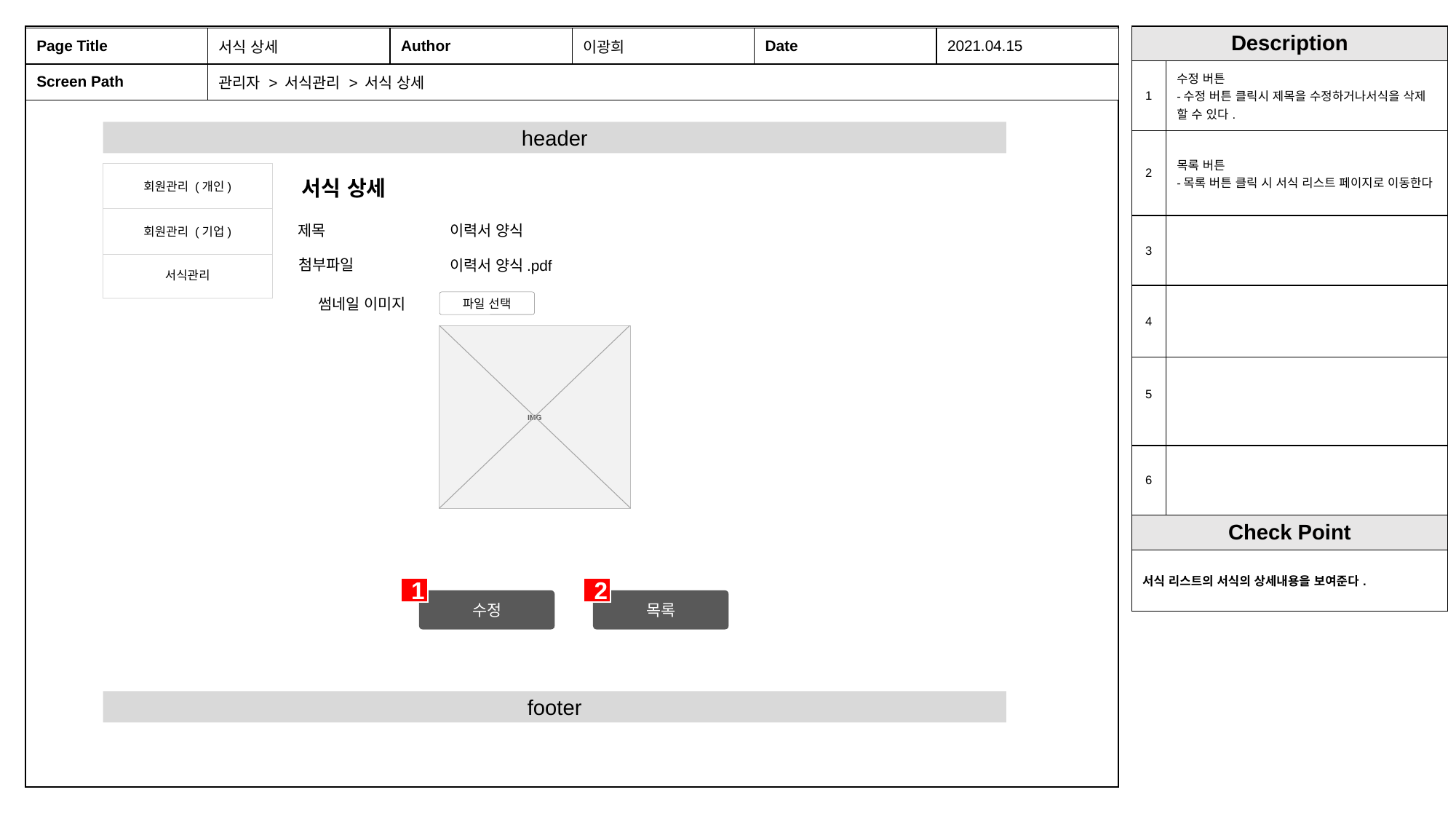

| Description |  |
| --- | --- |
| 1 | 수정 버튼 -수정 버튼 클릭시 제목을 수정하거나서식을 삭제 할 수 있다. |
| 2 | 목록 버튼 -목록 버튼 클릭 시 서식 리스트 페이지로 이동한다 |
| 3 |  |
| 4 |  |
| 5 |  |
| 6 |  |
| Check Point |  |
| 서식 리스트의 서식의 상세내용을 보여준다. |  |
| Page Title | 서식 상세 | Author | 이광희 | Date | 2021.04.15 |
| --- | --- | --- | --- | --- | --- |
| Screen Path | 관리자 > 서식관리 > 서식 상세 |  |  |  |  |
header
회원관리 (개인)
회원관리 (기업)
서식관리
서식 상세
제목
이력서 양식
첨부파일
이력서 양식.pdf
썸네일 이미지
파일 선택
IMG
1
2
수정

목록

footer